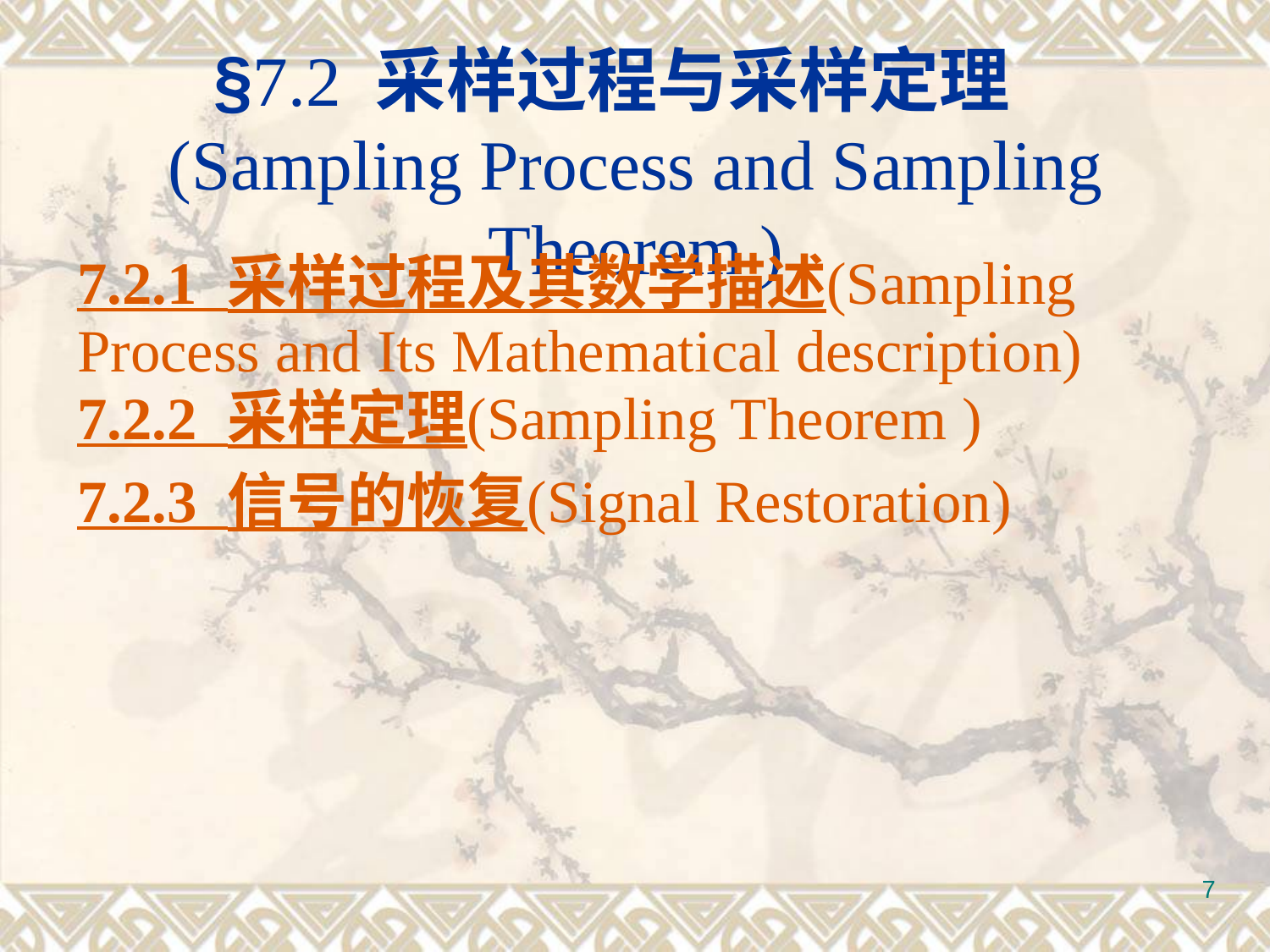

§7.2 采样过程与采样定理
(Sampling Process and Sampling Theorem )
7.2.1  采样过程及其数学描述(Sampling  Process and Its Mathematical description)
7.2.2  采样定理(Sampling Theorem )
7.2.3  信号的恢复(Signal Restoration)

7